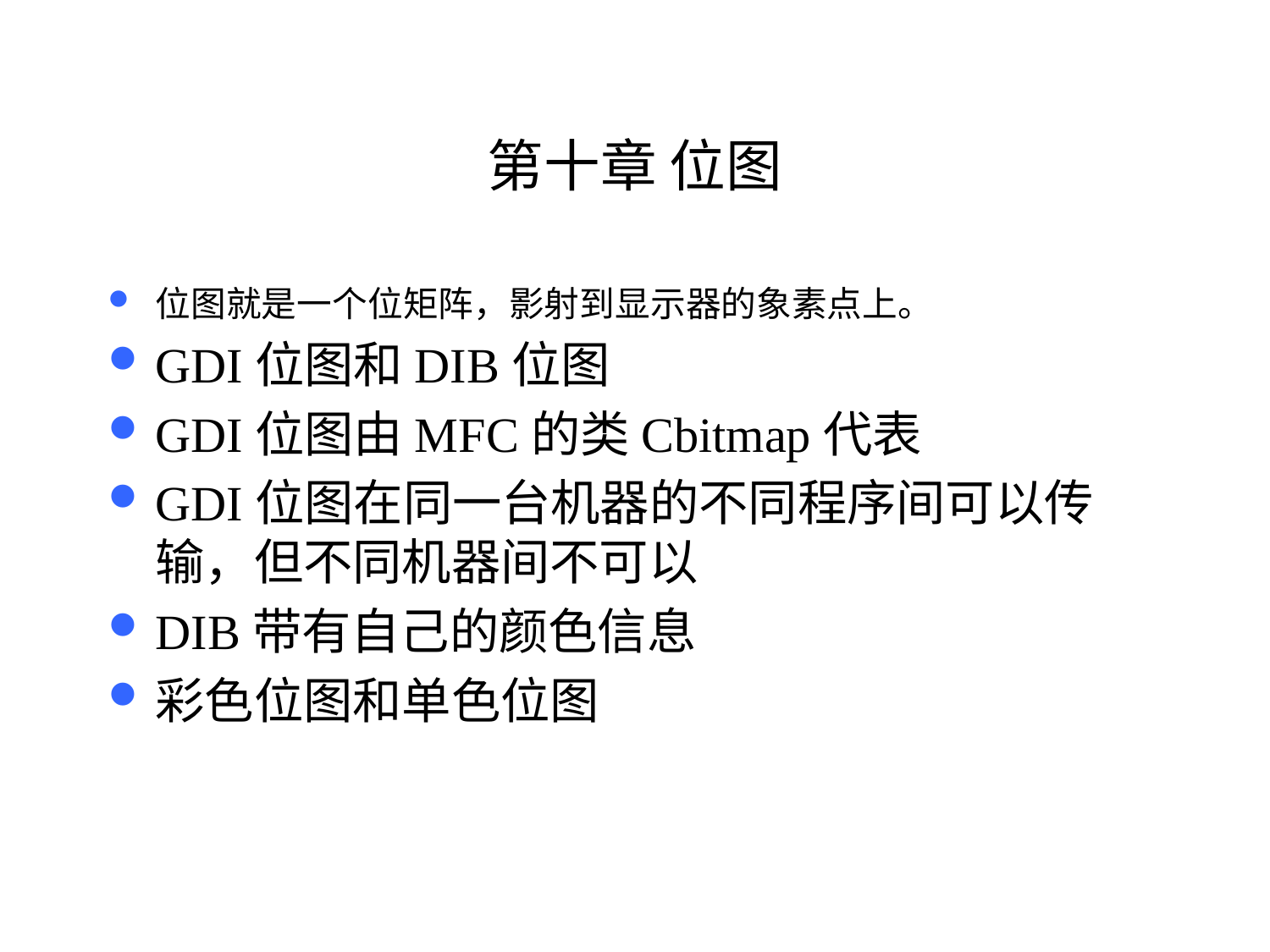

# 第十章 位图
位图就是一个位矩阵，影射到显示器的象素点上。
GDI位图和DIB位图
GDI位图由MFC的类Cbitmap代表
GDI位图在同一台机器的不同程序间可以传输，但不同机器间不可以
DIB带有自己的颜色信息
彩色位图和单色位图
80